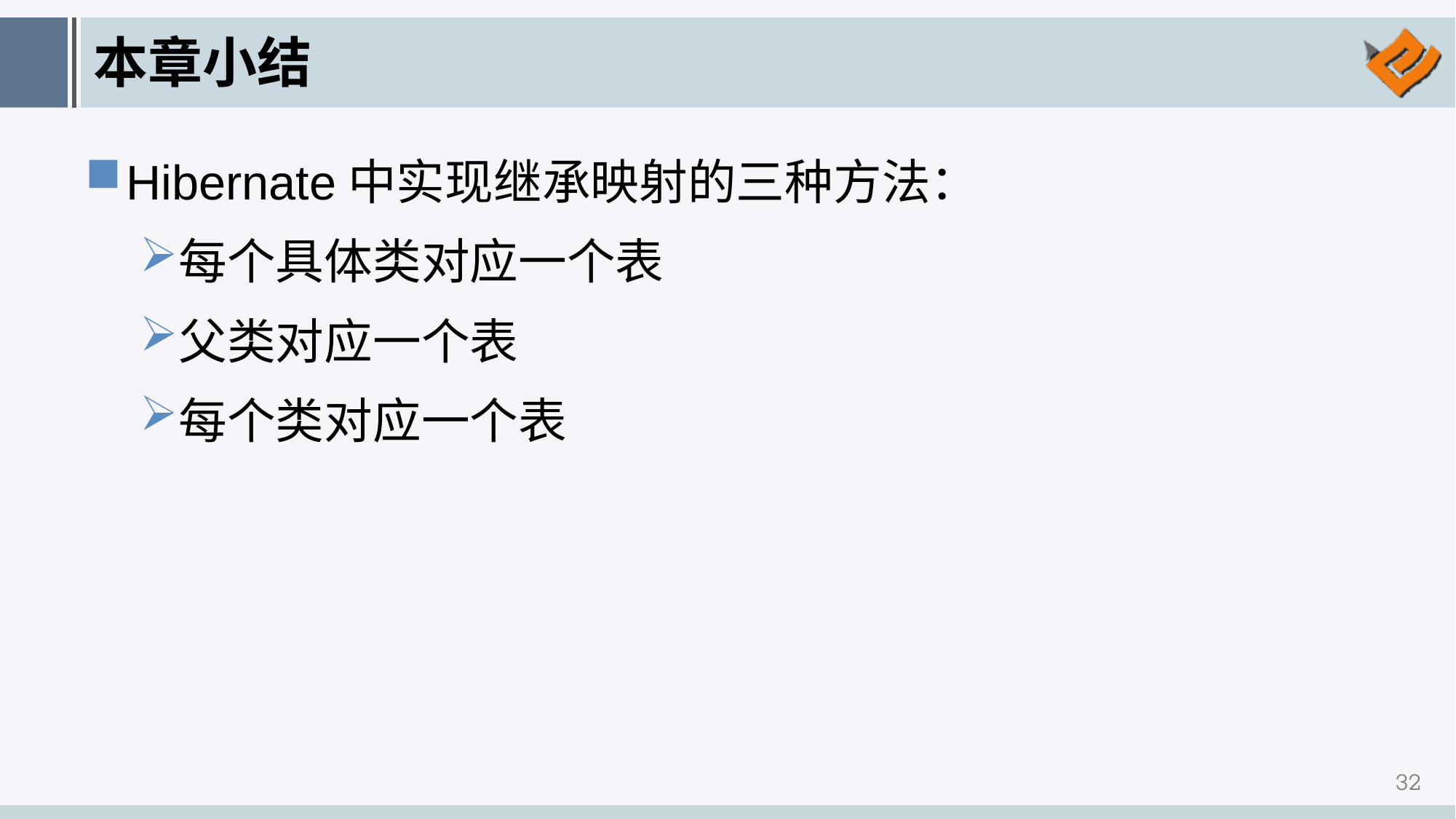

# 本章小结
Hibernate中实现继承映射的三种方法：
每个具体类对应一个表
父类对应一个表
每个类对应一个表